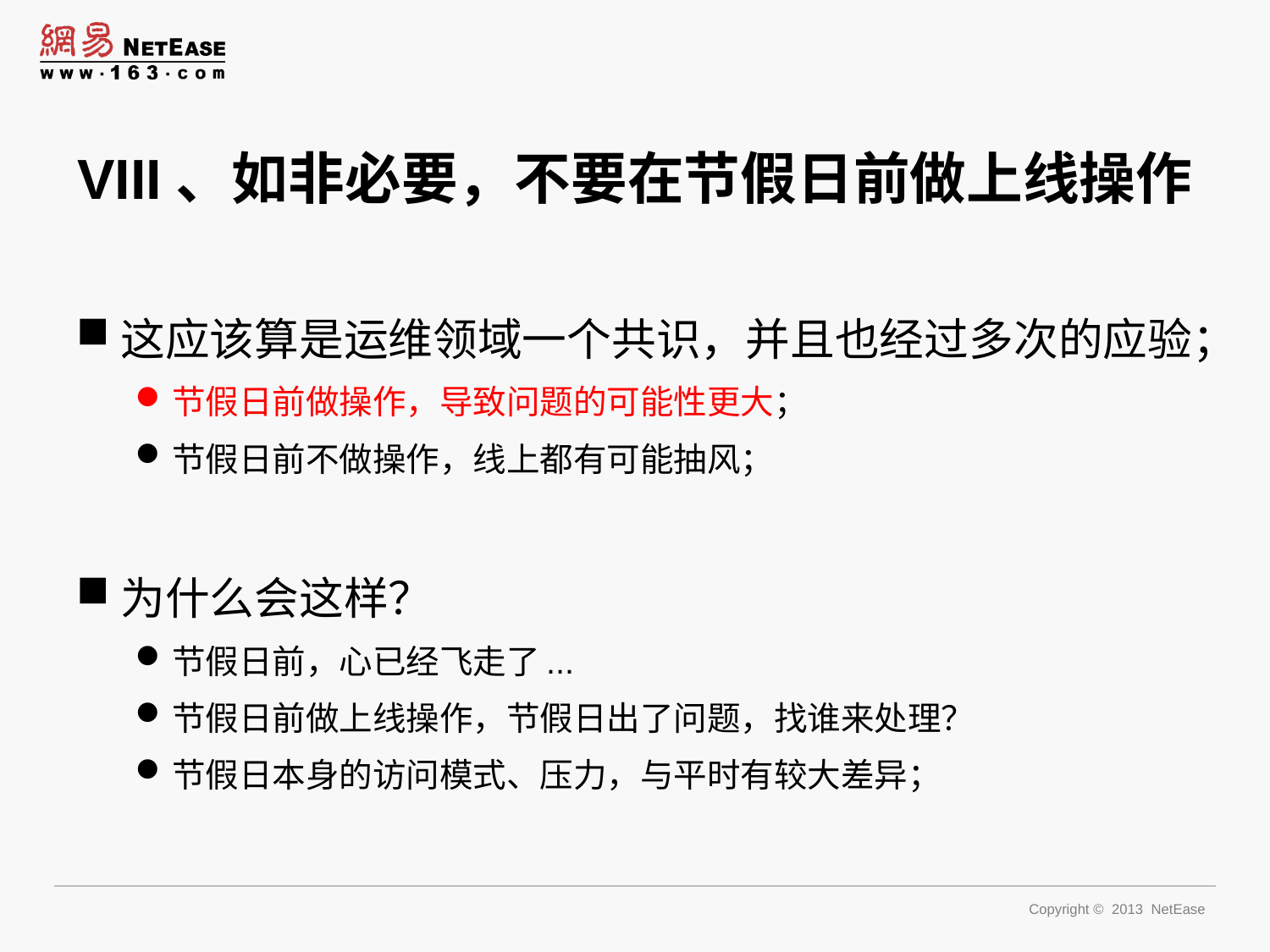

# VIII、如非必要，不要在节假日前做上线操作
这应该算是运维领域一个共识，并且也经过多次的应验；
节假日前做操作，导致问题的可能性更大；
节假日前不做操作，线上都有可能抽风；

为什么会这样？
节假日前，心已经飞走了...
节假日前做上线操作，节假日出了问题，找谁来处理？
节假日本身的访问模式、压力，与平时有较大差异；